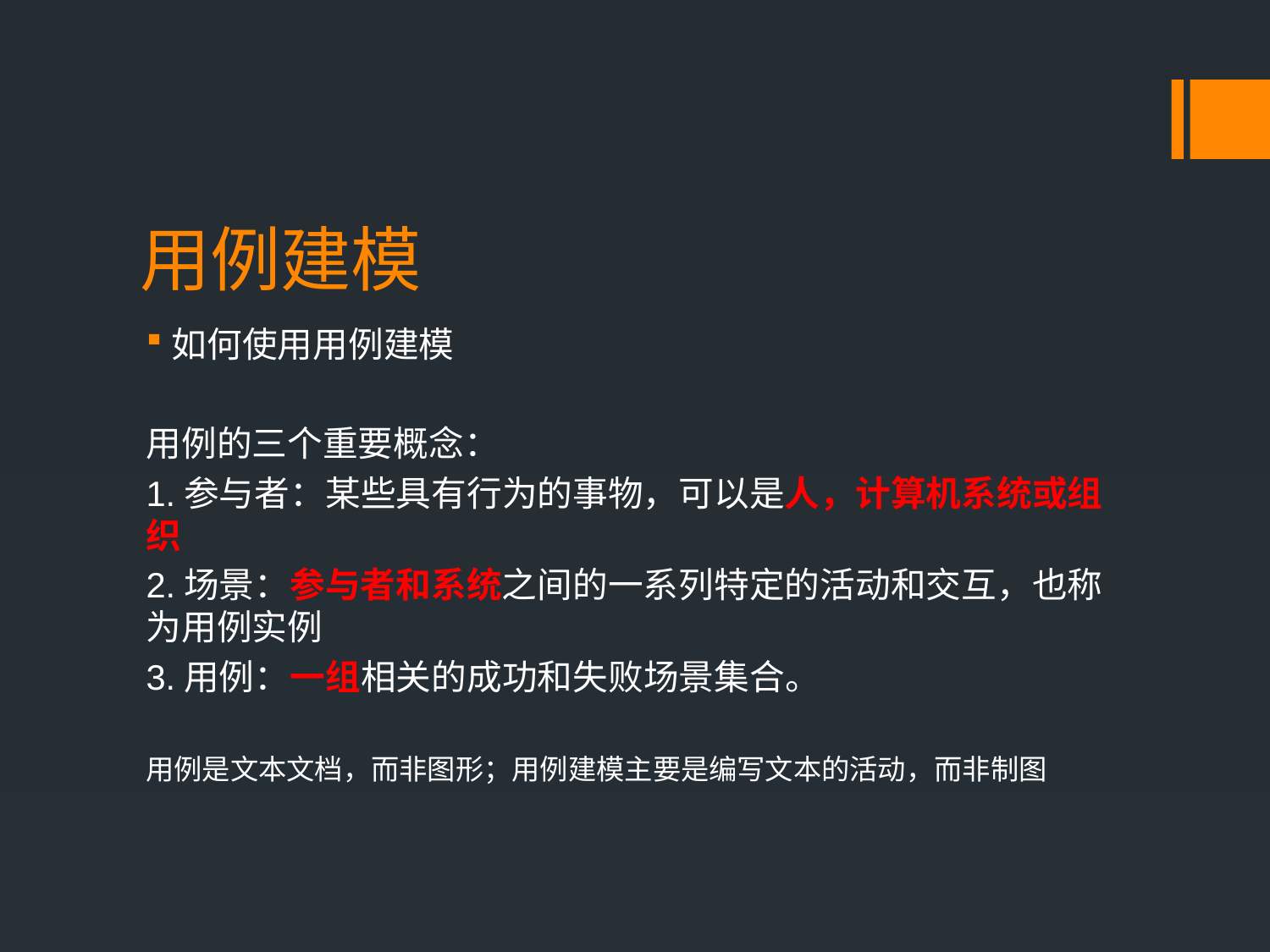

# 用例建模
如何使用用例建模

用例的三个重要概念：
1.参与者：某些具有行为的事物，可以是人，计算机系统或组织
2.场景：参与者和系统之间的一系列特定的活动和交互，也称为用例实例
3.用例：一组相关的成功和失败场景集合。

用例是文本文档，而非图形；用例建模主要是编写文本的活动，而非制图